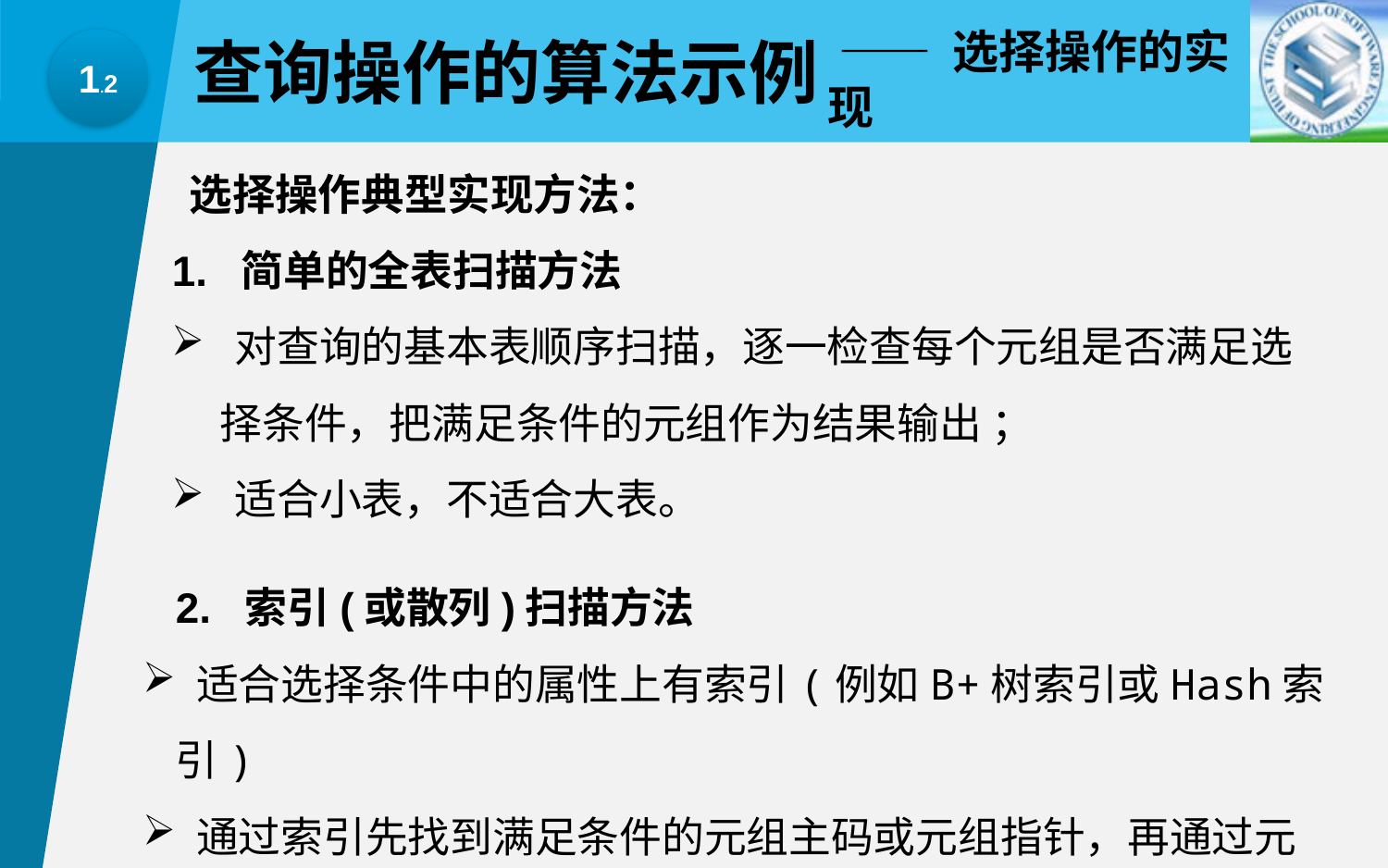

查询操作的算法示例
 —— 选择操作的实现
1.2
选择操作典型实现方法：
1.  简单的全表扫描方法
  对查询的基本表顺序扫描，逐一检查每个元组是否满足选
    择条件，把满足条件的元组作为结果输出 ；
  适合小表，不适合大表。
2.  索引(或散列)扫描方法
 适合选择条件中的属性上有索引(例如B+树索引或Hash索引)
 通过索引先找到满足条件的元组主码或元组指针，再通过元
   组指针直接在查询的基本表中找到元组